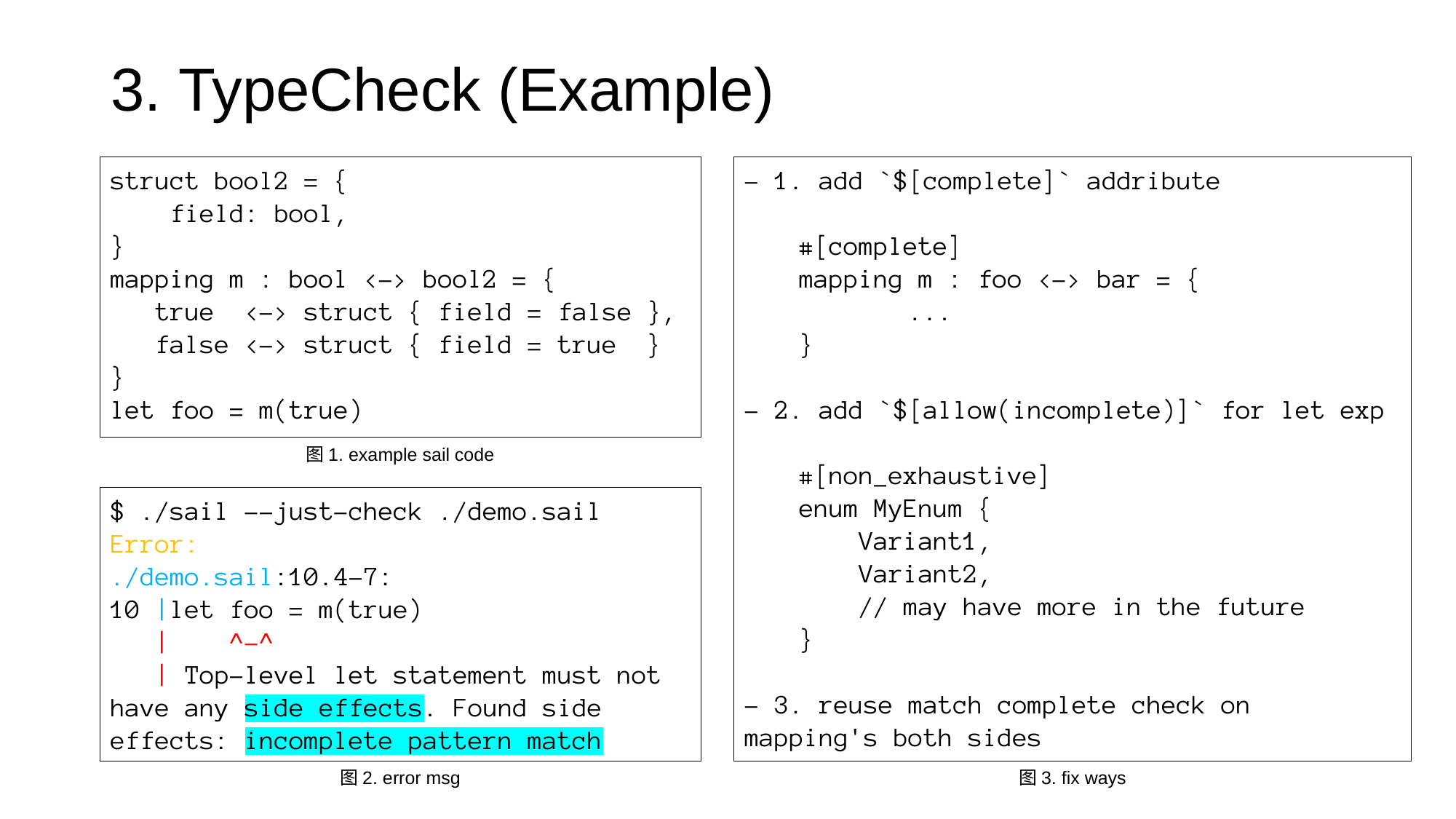

# 3. TypeCheck (Example)
- 1. add `$[complete]` addribute

#[complete]
mapping m : foo <-> bar = {
	...
}

- 2. add `$[allow(incomplete)]` for let exp

#[non_exhaustive]
enum MyEnum {
    Variant1,
    Variant2,
    // may have more in the future
}

- 3. reuse match complete check on mapping's both sides
struct bool2 = {
    field: bool,
}
mapping m : bool <-> bool2 = {
   true  <-> struct { field = false },
   false <-> struct { field = true  }
}
let foo = m(true)
图1. example sail code
$ ./sail --just-check ./demo.sail
Error:
./demo.sail:10.4-7:
10 |let foo = m(true)   |    ^-^
   | Top-level let statement must not have any side effects. Found side effects: incomplete pattern match
图2. error msg
图3. fix ways